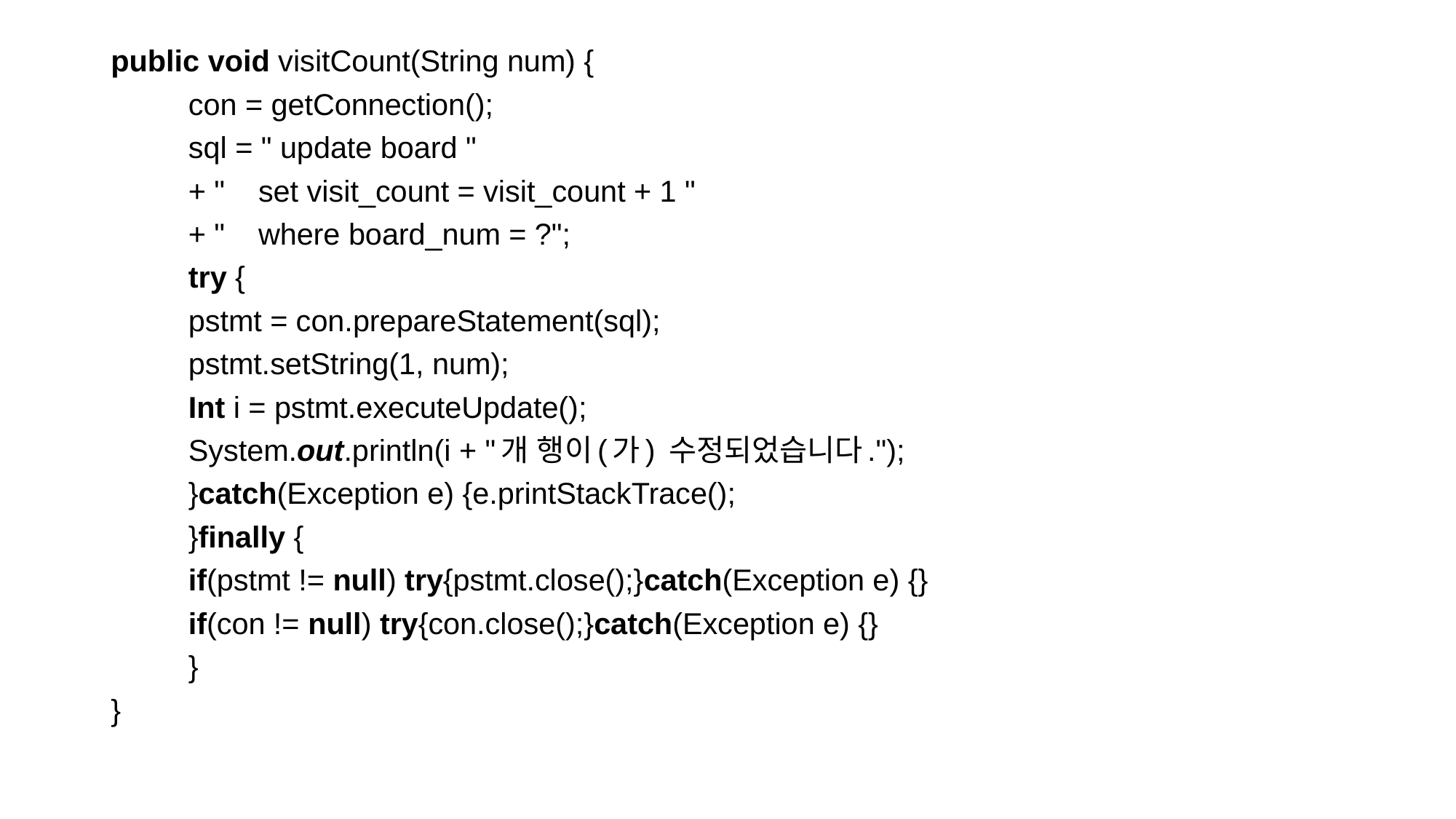

public void visitCount(String num) {
	con = getConnection();
 	sql = " update board "
		+ "    set visit_count = visit_count + 1 "
		+ "    where board_num = ?";
	try {
		pstmt = con.prepareStatement(sql);
		pstmt.setString(1, num);
		Int i = pstmt.executeUpdate();
		System.out.println(i + "개 행이(가) 수정되었습니다.");
	}catch(Exception e) {e.printStackTrace();
	}finally {
		if(pstmt != null) try{pstmt.close();}catch(Exception e) {}
		if(con != null) try{con.close();}catch(Exception e) {}
	}
}